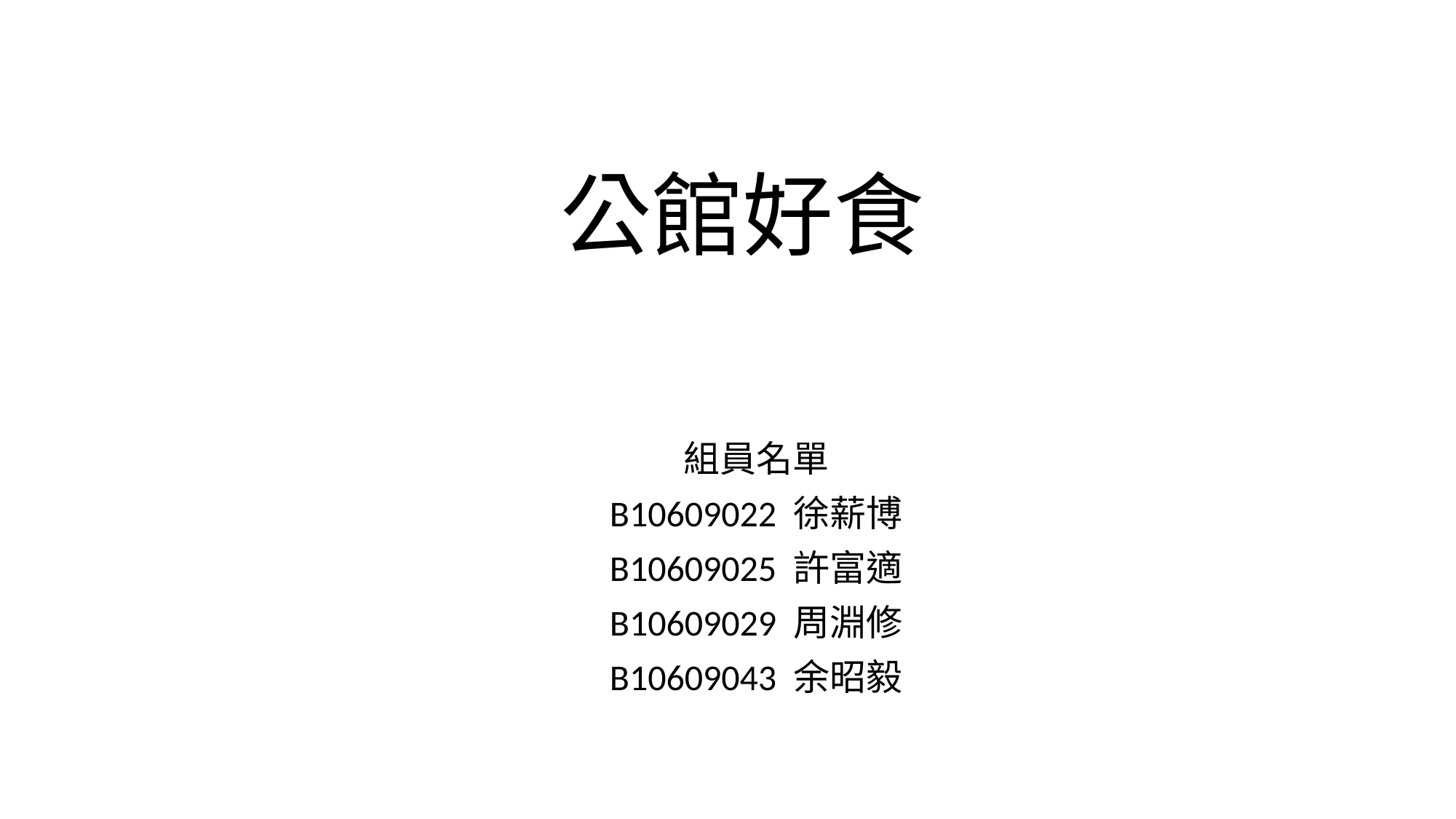

# 公館好食
組員名單
B10609022 徐薪博
B10609025 許富適
B10609029 周淵修
B10609043 余昭毅